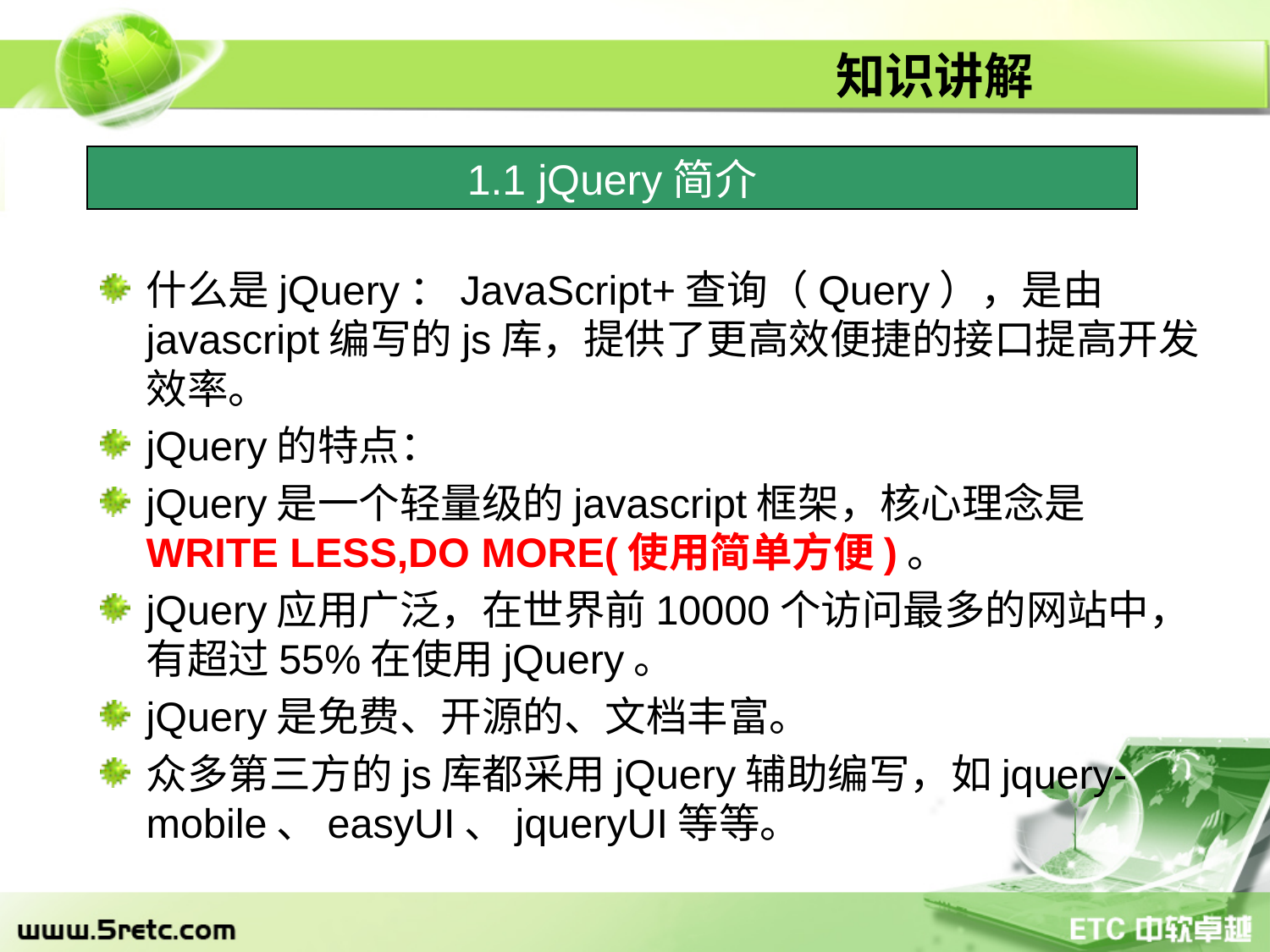

# 知识讲解
1.1 jQuery简介
什么是jQuery：JavaScript+查询（Query），是由javascript编写的js库，提供了更高效便捷的接口提高开发效率。
jQuery的特点：
jQuery是一个轻量级的javascript框架，核心理念是WRITE LESS,DO MORE(使用简单方便)。
jQuery应用广泛，在世界前10000个访问最多的网站中，有超过55%在使用jQuery。
jQuery是免费、开源的、文档丰富。
众多第三方的js库都采用jQuery辅助编写，如jquery-mobile、easyUI、jqueryUI等等。